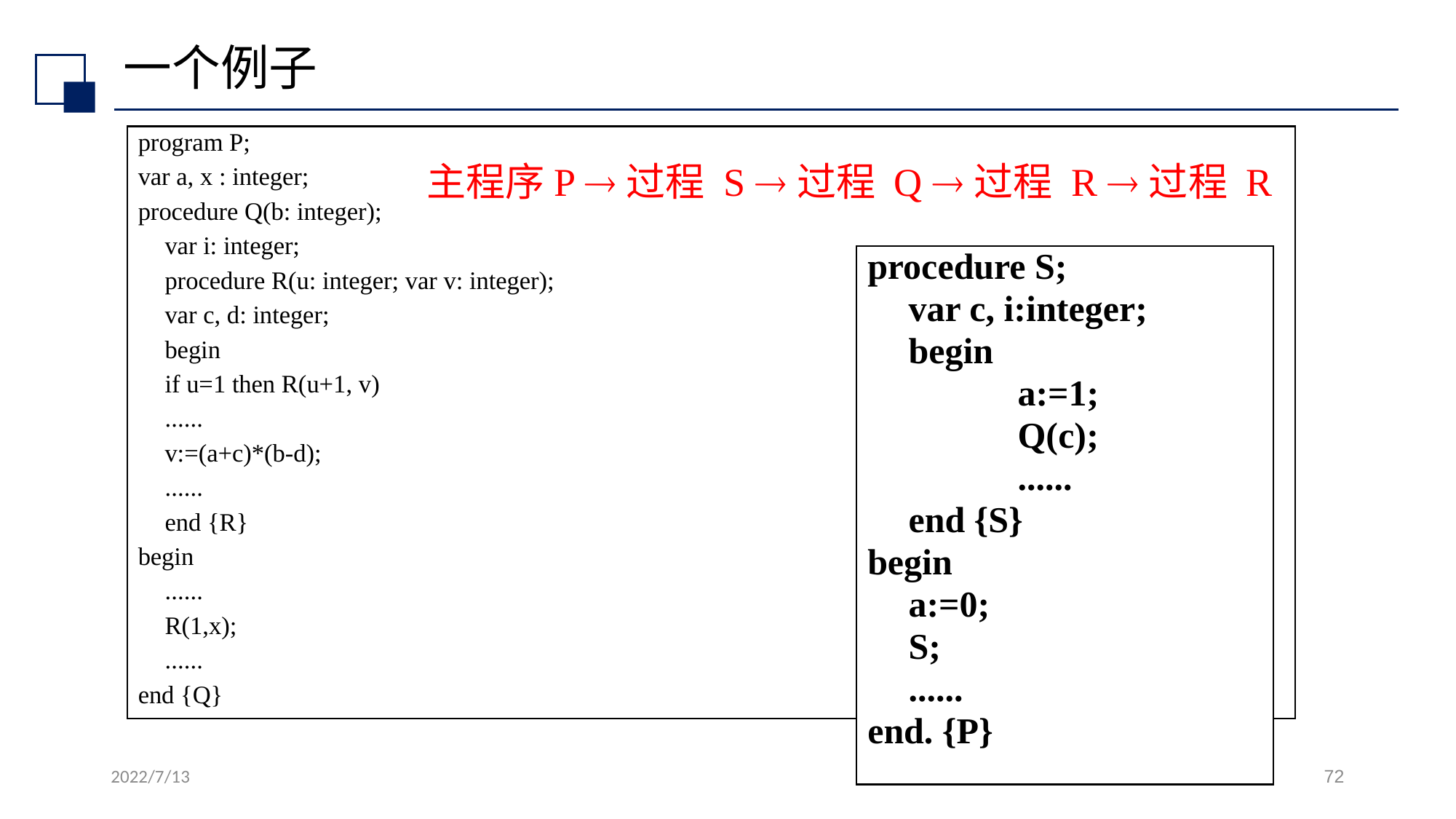

# 一个例子
主程序P →过程 S →过程 Q →过程 R →过程 R
program P;
var a, x : integer;
procedure Q(b: integer);
	var i: integer;
	procedure R(u: integer; var v: integer);
	var c, d: integer;
	begin
		if u=1 then R(u+1, v)
		......
		v:=(a+c)*(b-d);
		......
	end {R}
begin
	......
	R(1,x);
	......
end {Q}
procedure S;
	var c, i:integer;
	begin
		a:=1;
		Q(c);
		......
	end {S}
begin
	a:=0;
	S;
	......
end. {P}
2022/7/13
72